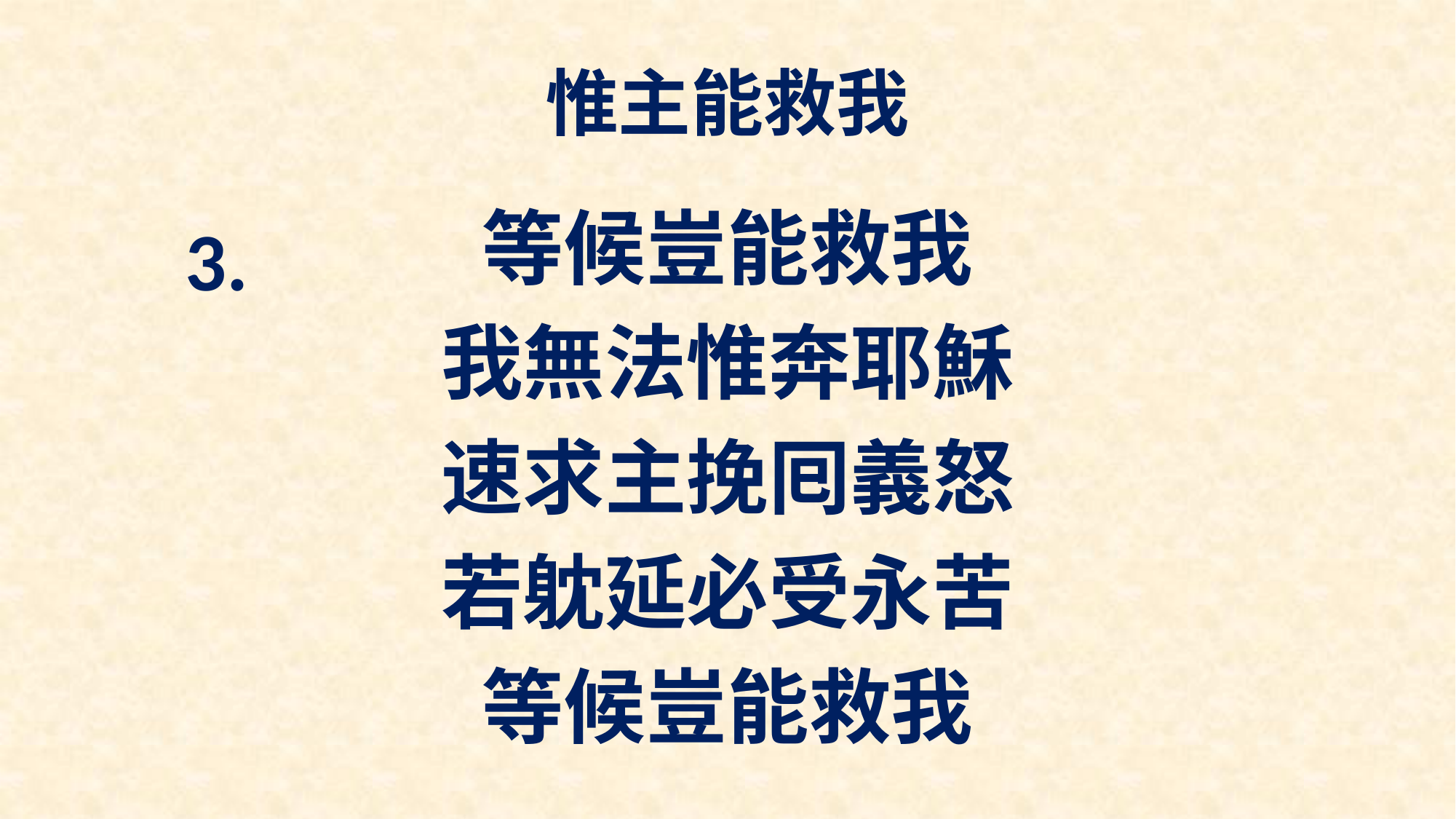

# 惟主能救我
等候豈能救我
我無法惟奔耶穌
速求主挽囘義怒
若躭延必受永苦
等候豈能救我
3.